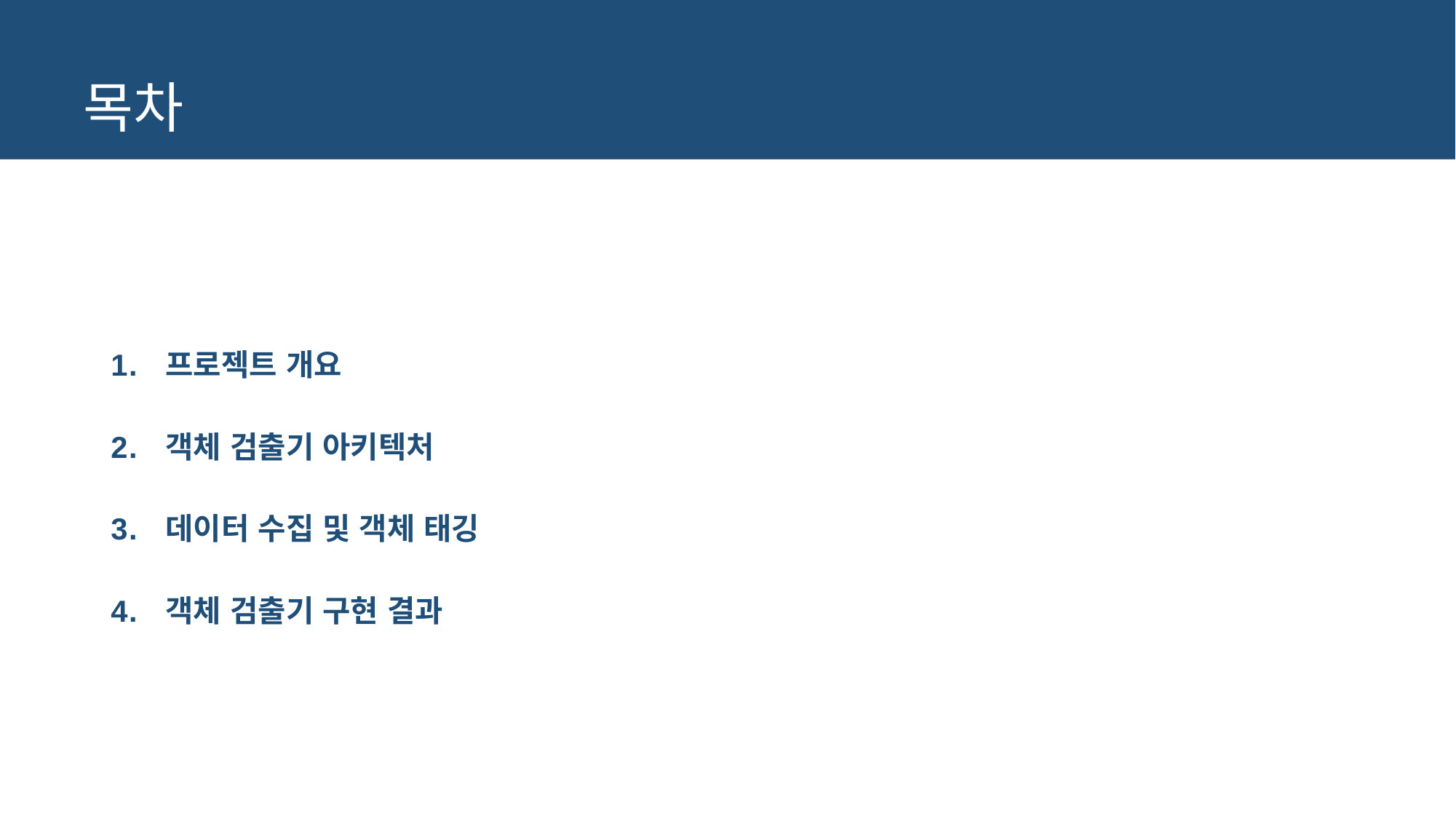

# 목차
프로젝트 개요
객체 검출기 아키텍처
데이터 수집 및 객체 태깅
객체 검출기 구현 결과